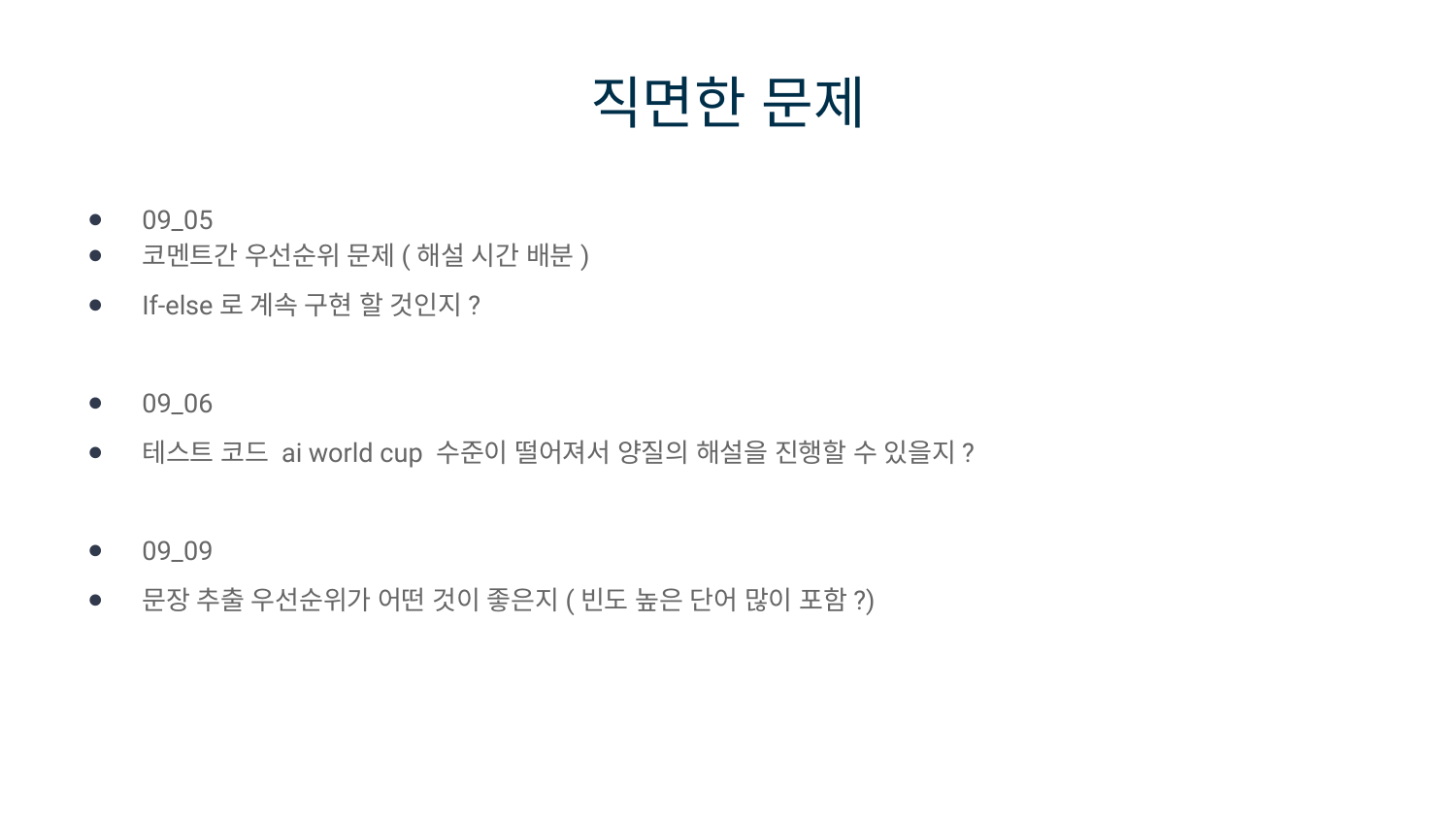

# 직면한 문제
09_05
코멘트간 우선순위 문제(해설 시간 배분)
If-else로 계속 구현 할 것인지?

09_06
테스트 코드 ai world cup 수준이 떨어져서 양질의 해설을 진행할 수 있을지?

09_09
문장 추출 우선순위가 어떤 것이 좋은지(빈도 높은 단어 많이 포함?)